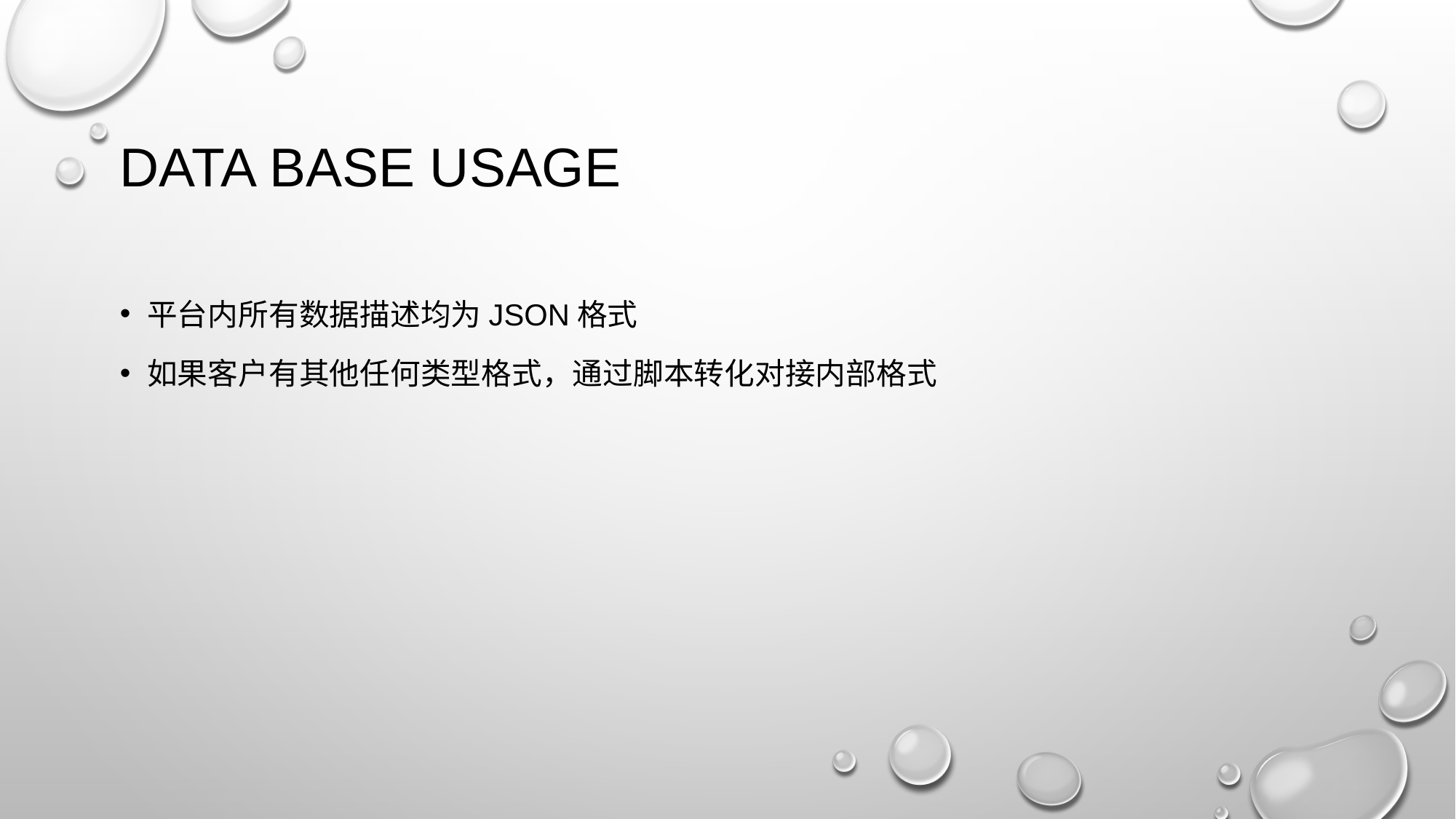

# Data base usage
平台内所有数据描述均为json格式
如果客户有其他任何类型格式，通过脚本转化对接内部格式